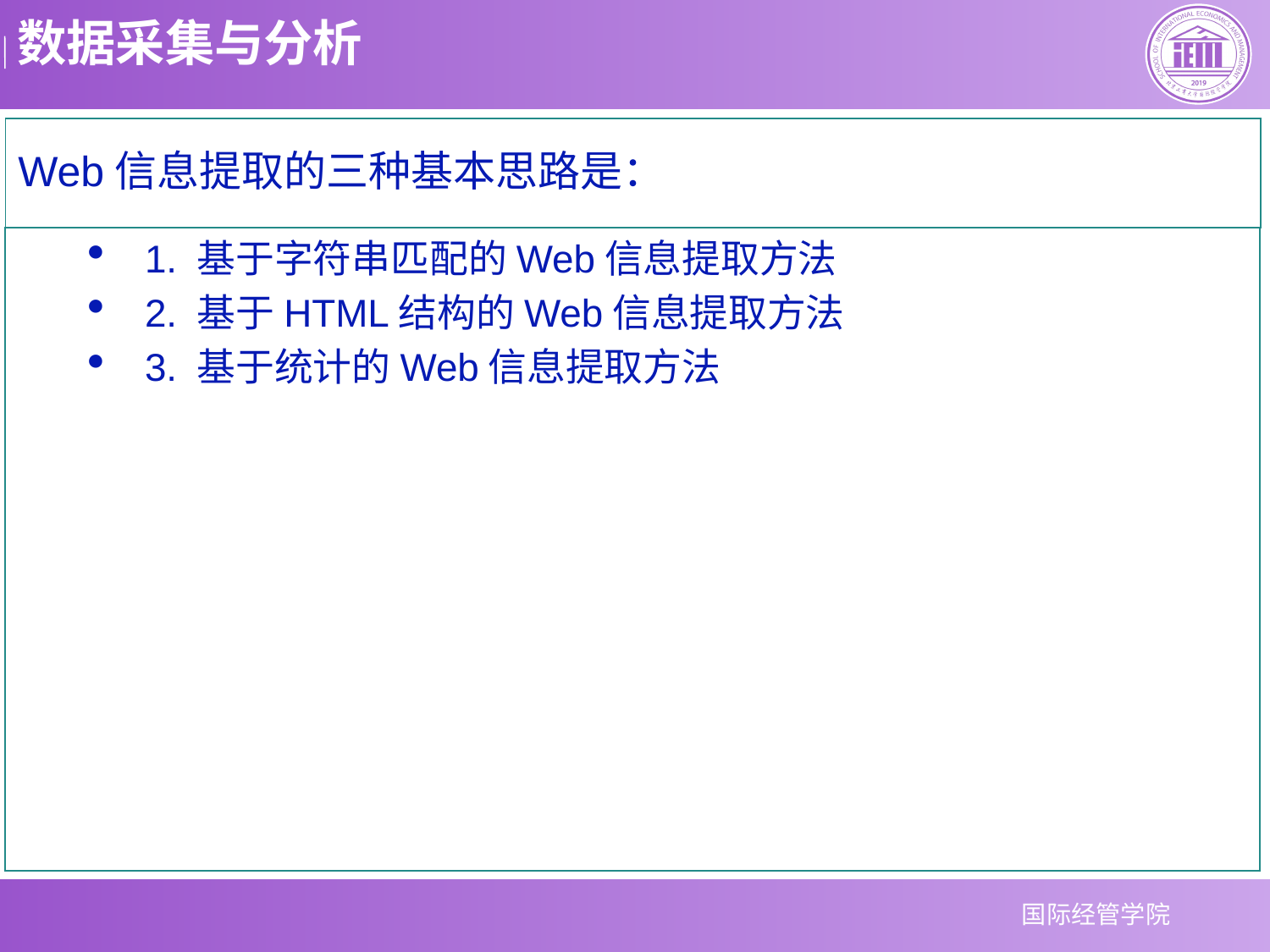

# Web信息提取的三种基本思路是：
1. 基于字符串匹配的Web信息提取方法
2. 基于HTML结构的Web信息提取方法
3. 基于统计的Web信息提取方法